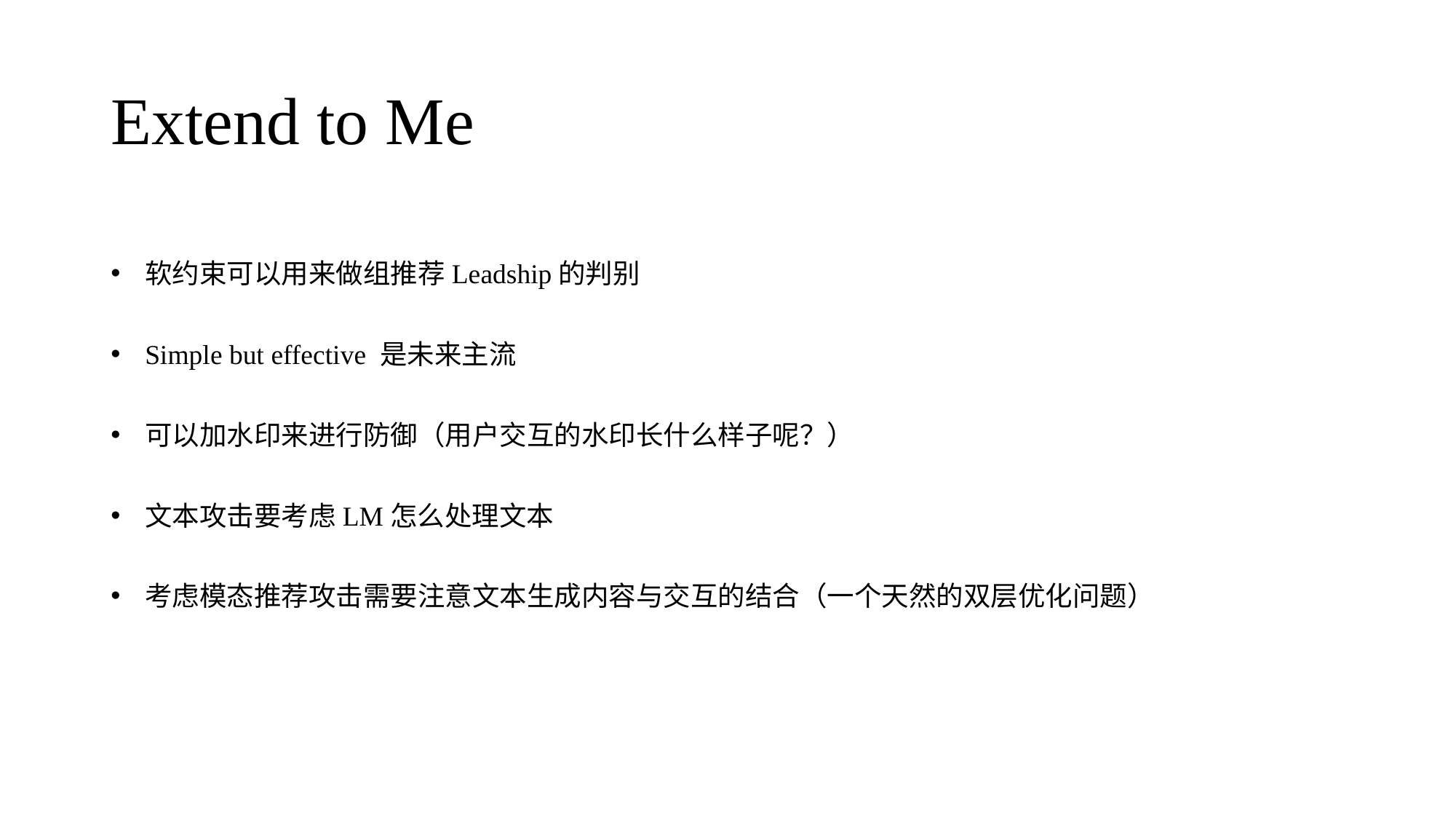

# Extend to Me
软约束可以用来做组推荐Leadship的判别
Simple but effective 是未来主流
可以加水印来进行防御（用户交互的水印长什么样子呢？）
文本攻击要考虑LM怎么处理文本
考虑模态推荐攻击需要注意文本生成内容与交互的结合（一个天然的双层优化问题）